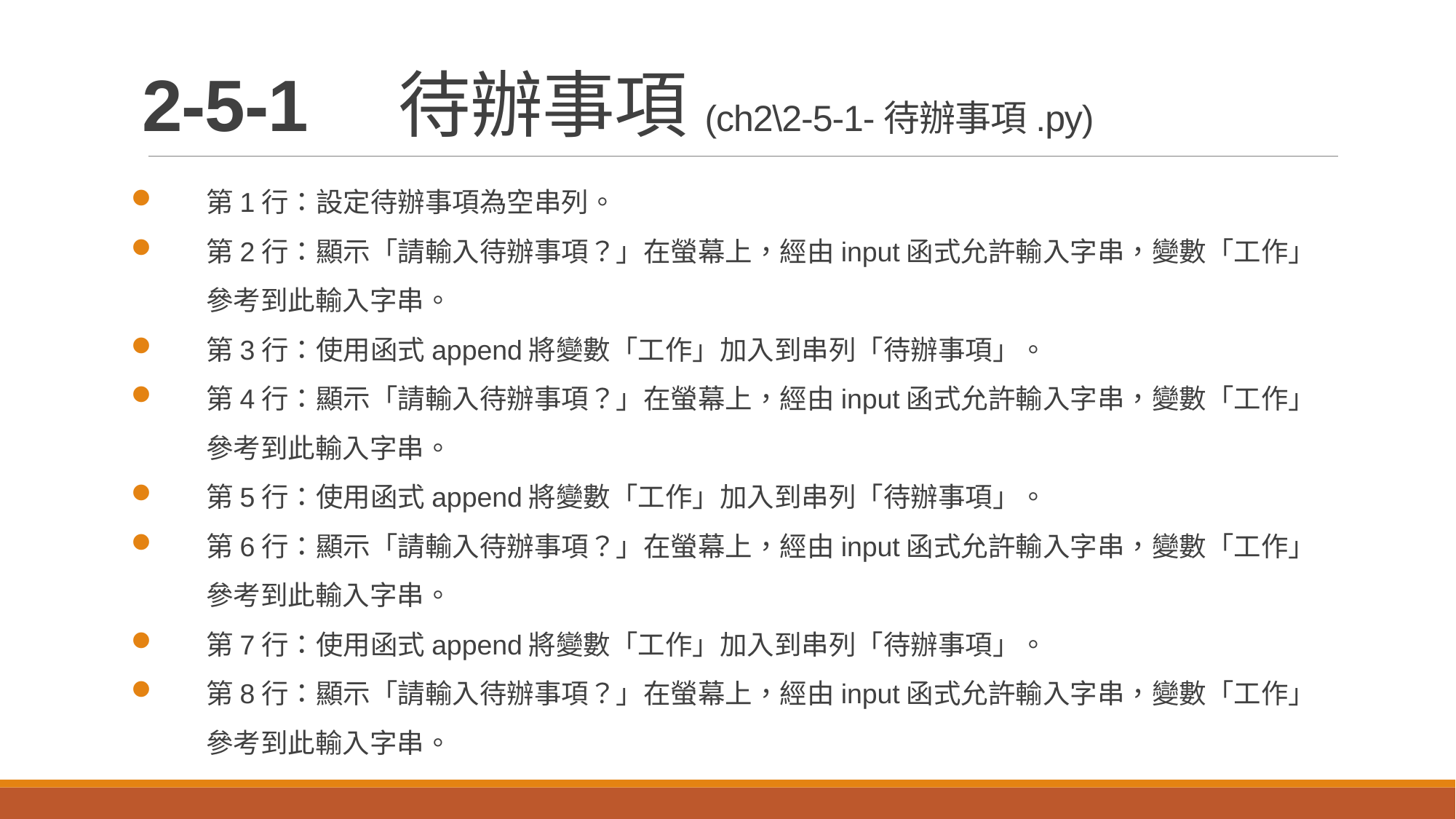

# 2-5-1　待辦事項(ch2\2-5-1-待辦事項.py)
第1行：設定待辦事項為空串列。
第2行：顯示「請輸入待辦事項？」在螢幕上，經由input函式允許輸入字串，變數「工作」參考到此輸入字串。
第3行：使用函式append將變數「工作」加入到串列「待辦事項」。
第4行：顯示「請輸入待辦事項？」在螢幕上，經由input函式允許輸入字串，變數「工作」參考到此輸入字串。
第5行：使用函式append將變數「工作」加入到串列「待辦事項」。
第6行：顯示「請輸入待辦事項？」在螢幕上，經由input函式允許輸入字串，變數「工作」參考到此輸入字串。
第7行：使用函式append將變數「工作」加入到串列「待辦事項」。
第8行：顯示「請輸入待辦事項？」在螢幕上，經由input函式允許輸入字串，變數「工作」參考到此輸入字串。